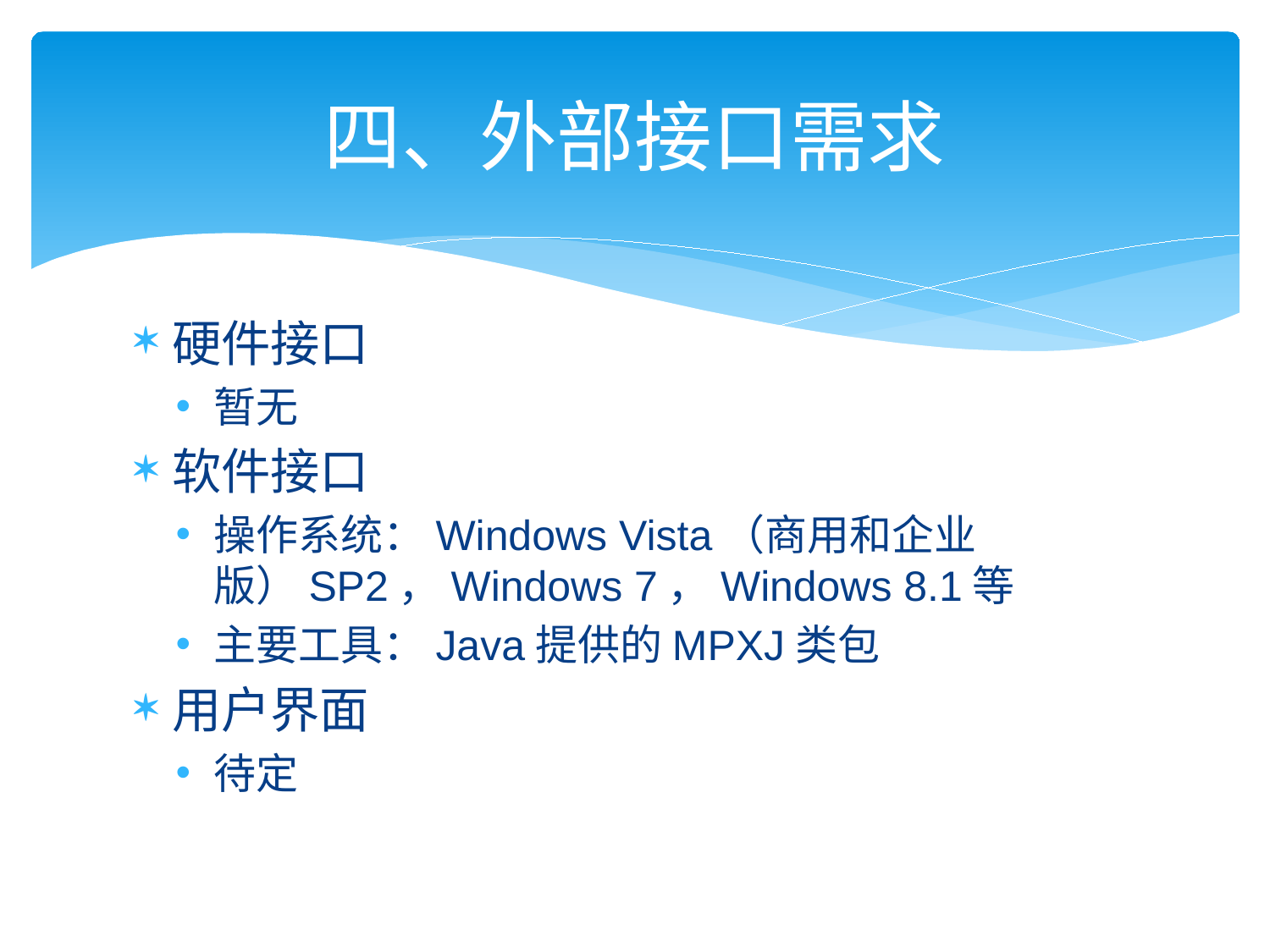

# 四、外部接口需求
硬件接口
暂无
软件接口
操作系统：Windows Vista（商用和企业版）SP2，Windows 7，Windows 8.1等
主要工具：Java提供的MPXJ类包
用户界面
待定